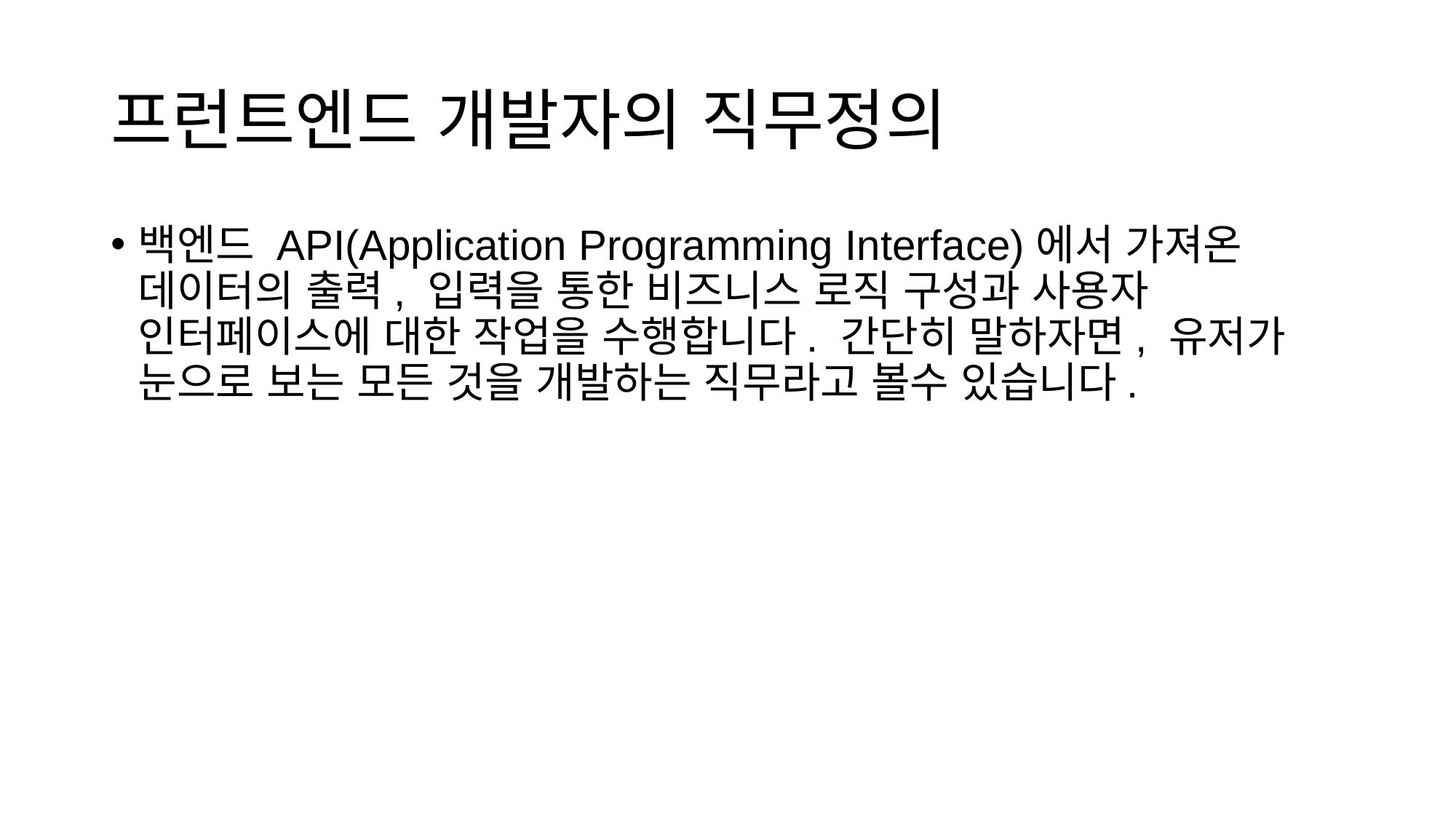

# 프런트엔드 개발자의 직무정의
백엔드 API(Application Programming Interface)에서 가져온 데이터의 출력, 입력을 통한 비즈니스 로직 구성과 사용자 인터페이스에 대한 작업을 수행합니다. 간단히 말하자면, 유저가 눈으로 보는 모든 것을 개발하는 직무라고 볼수 있습니다.